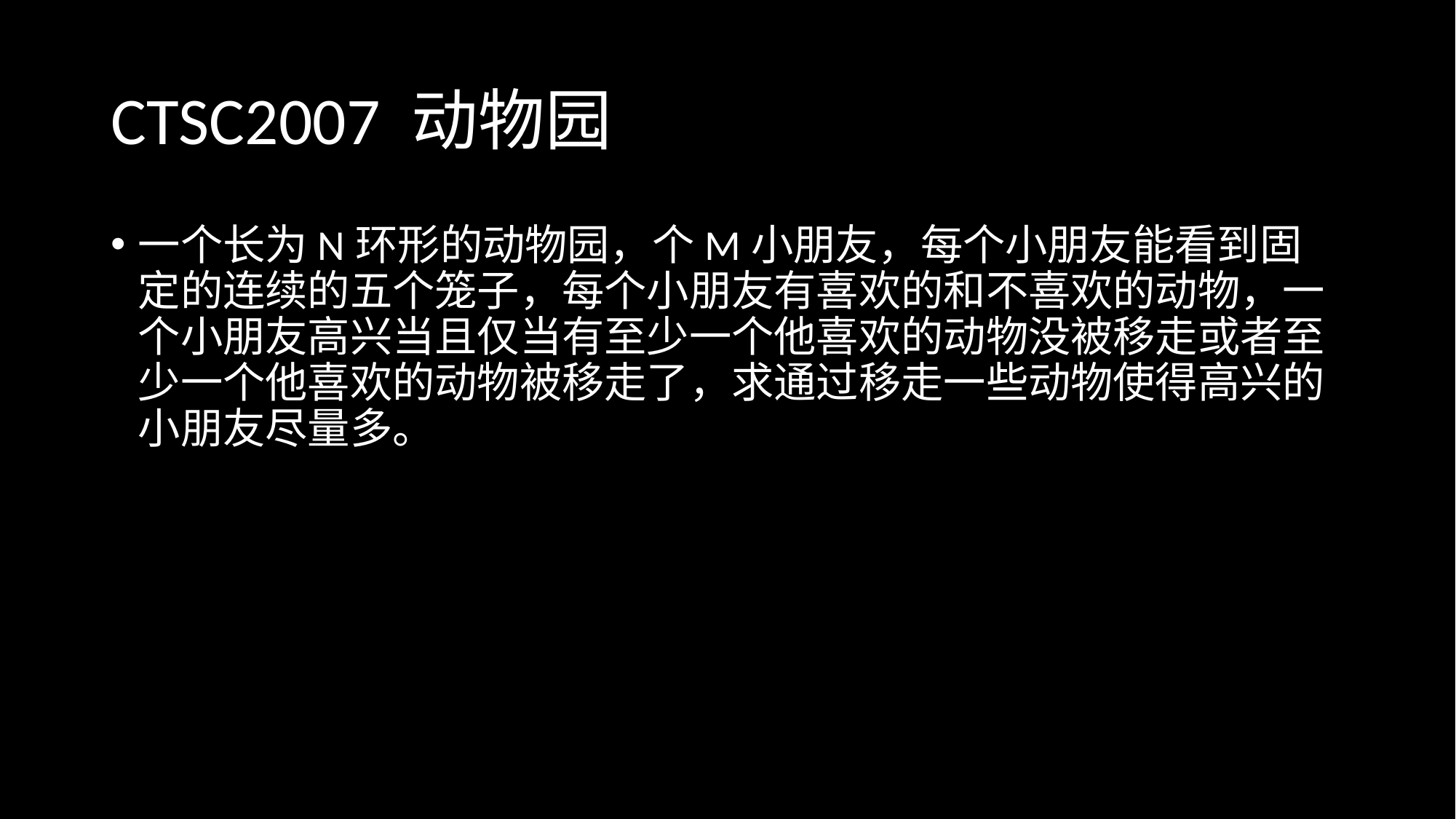

# CTSC2007 动物园
一个长为N环形的动物园，个M小朋友，每个小朋友能看到固定的连续的五个笼子，每个小朋友有喜欢的和不喜欢的动物，一个小朋友高兴当且仅当有至少一个他喜欢的动物没被移走或者至少一个他喜欢的动物被移走了，求通过移走一些动物使得高兴的小朋友尽量多。